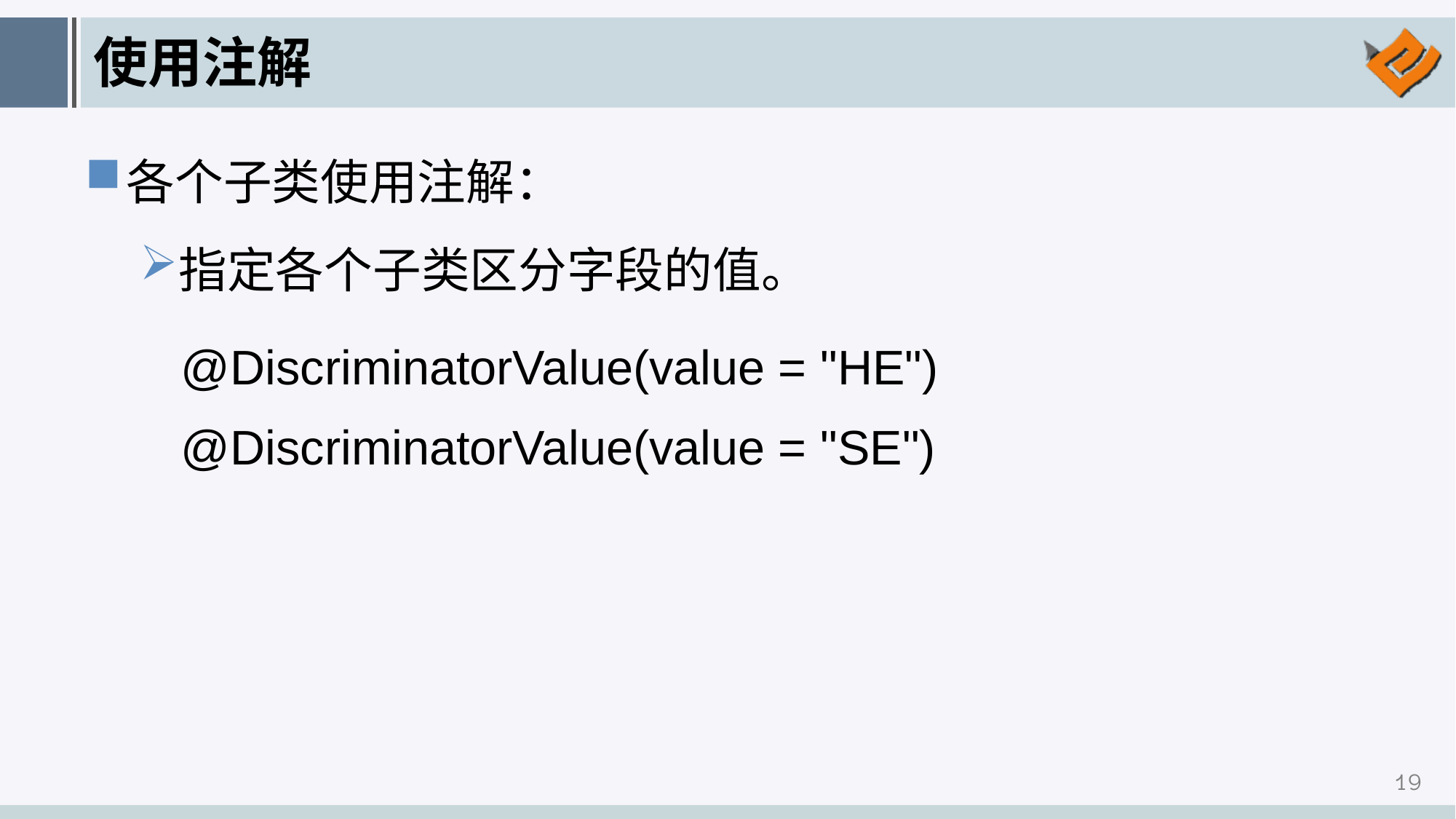

# 使用注解
各个子类使用注解：
指定各个子类区分字段的值。
@DiscriminatorValue(value = "HE")
@DiscriminatorValue(value = "SE")